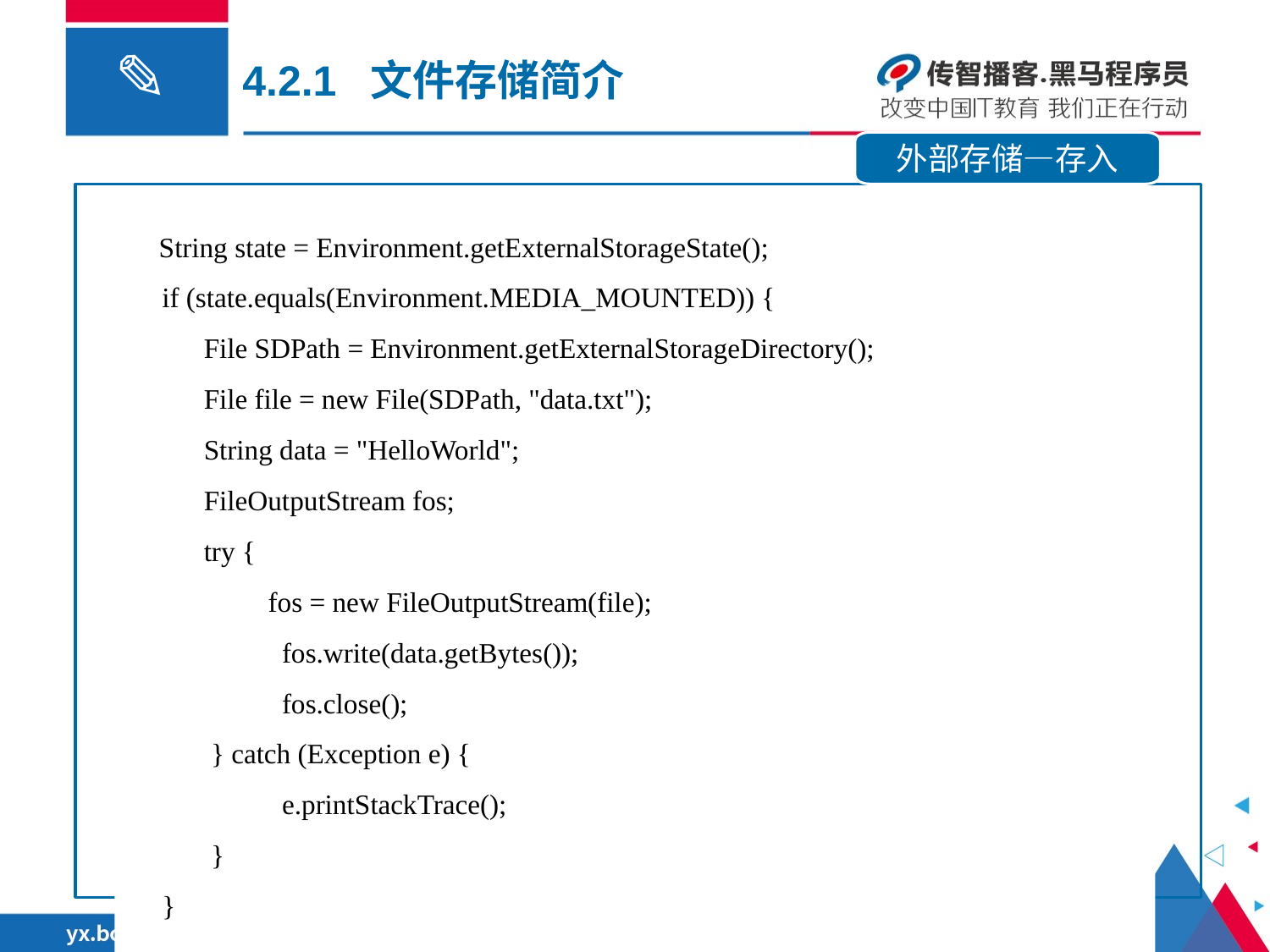

4.2.1  文件存储简介

外部存储—存入

      String state = Environment.getExternalStorageState();
     if (state.equals(Environment.MEDIA_MOUNTED)) {
           File SDPath = Environment.getExternalStorageDirectory();
           File file = new File(SDPath, "data.txt");
           String data = "HelloWorld";
           FileOutputStream fos;
           try {
	  fos = new FileOutputStream(file);
	    fos.write(data.getBytes());
	    fos.close();
            } catch (Exception e) {
	    e.printStackTrace();
            }
     }